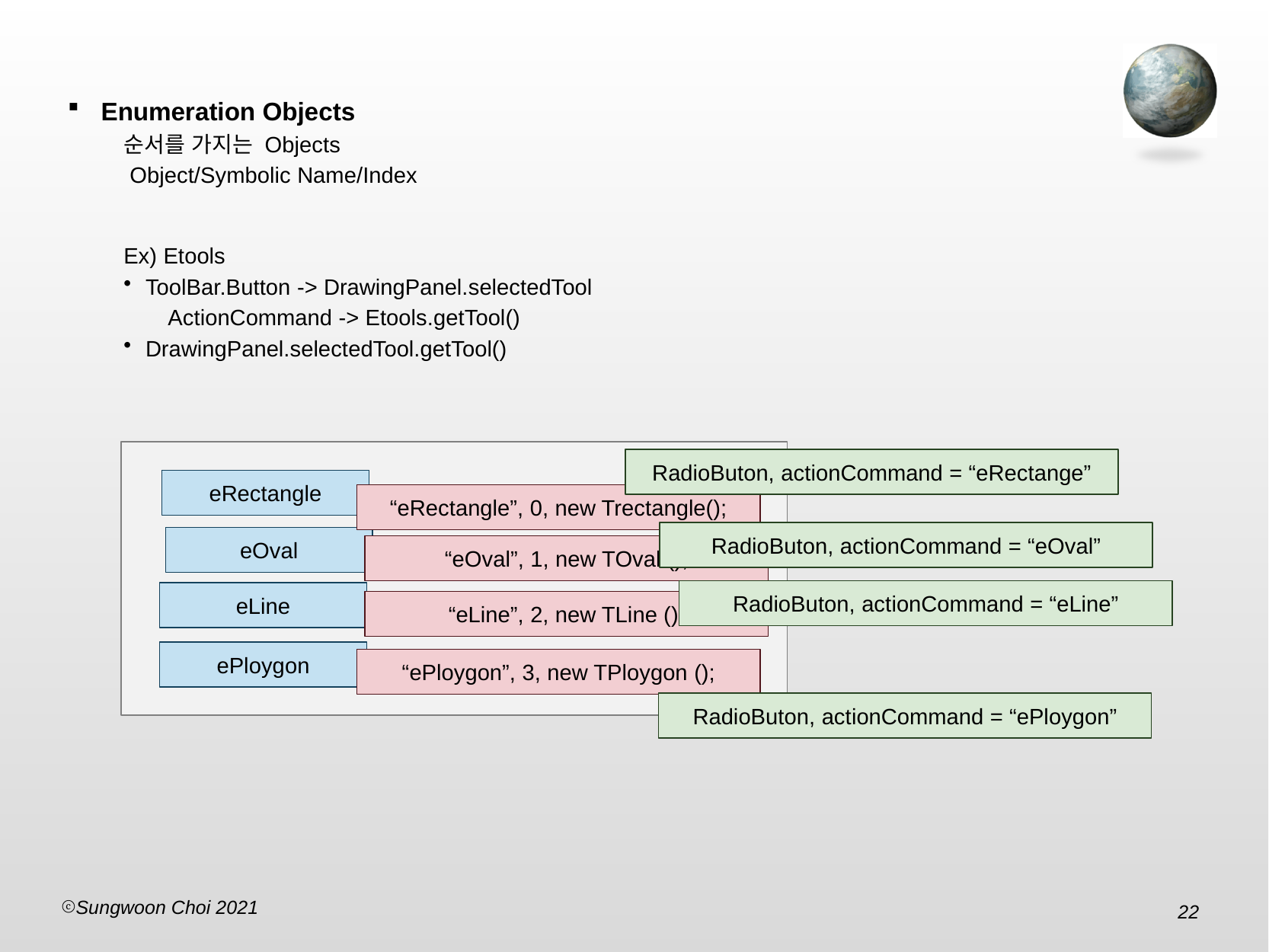

Enumeration Objects
순서를 가지는 Objects
 Object/Symbolic Name/Index

Ex) Etools
ToolBar.Button -> DrawingPanel.selectedTool
ActionCommand -> Etools.getTool()
DrawingPanel.selectedTool.getTool()

RadioButon, actionCommand = “eRectange”
eRectangle
“eRectangle”, 0, new Trectangle();
RadioButon, actionCommand = “eOval”
eOval
“eOval”, 1, new TOval ();
RadioButon, actionCommand = “eLine”
eLine
“eLine”, 2, new TLine ();
ePloygon
“ePloygon”, 3, new TPloygon ();
RadioButon, actionCommand = “ePloygon”
Sungwoon Choi 2021
22